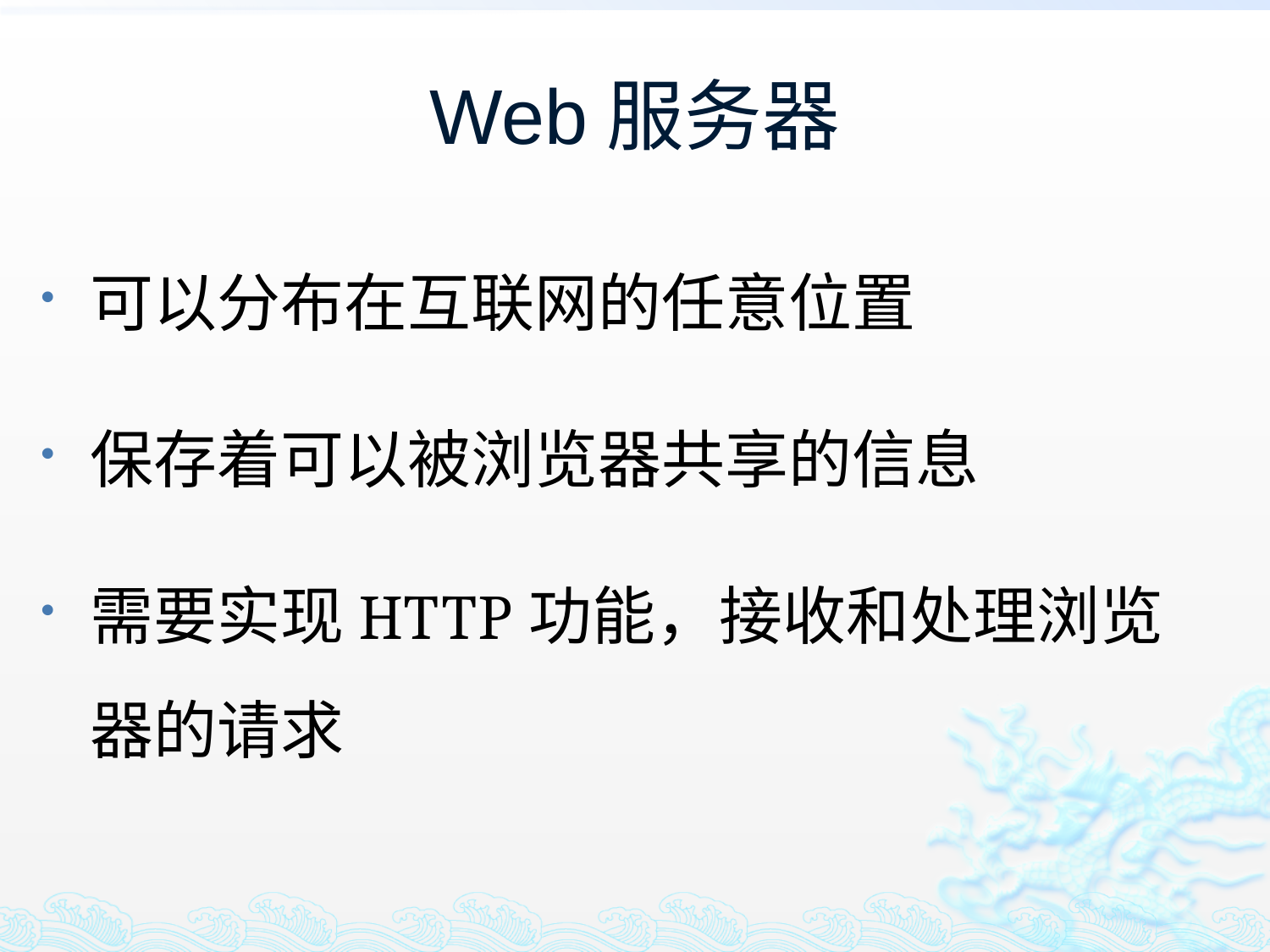

# Web服务器
可以分布在互联网的任意位置
保存着可以被浏览器共享的信息
需要实现HTTP功能，接收和处理浏览器的请求